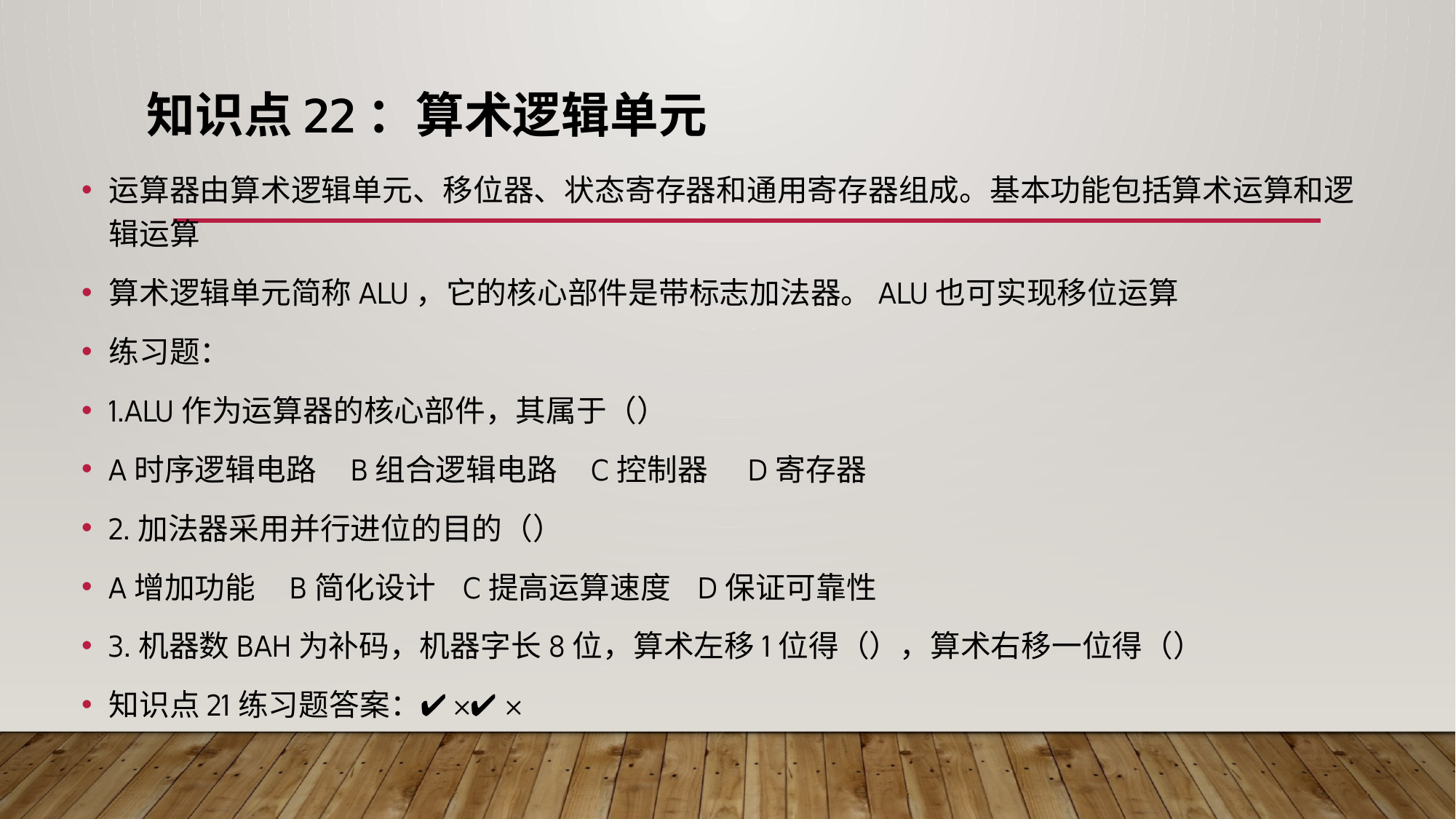

# 知识点22：算术逻辑单元
运算器由算术逻辑单元、移位器、状态寄存器和通用寄存器组成。基本功能包括算术运算和逻辑运算
算术逻辑单元简称ALU，它的核心部件是带标志加法器。ALU也可实现移位运算
练习题：
1.ALU作为运算器的核心部件，其属于（）
A时序逻辑电路    B组合逻辑电路    C控制器     D寄存器
2.加法器采用并行进位的目的（）
A增加功能    B简化设计   C提高运算速度   D保证可靠性
3.机器数BAH为补码，机器字长8位，算术左移1位得（），算术右移一位得（）
知识点21练习题答案：✔×✔ ×